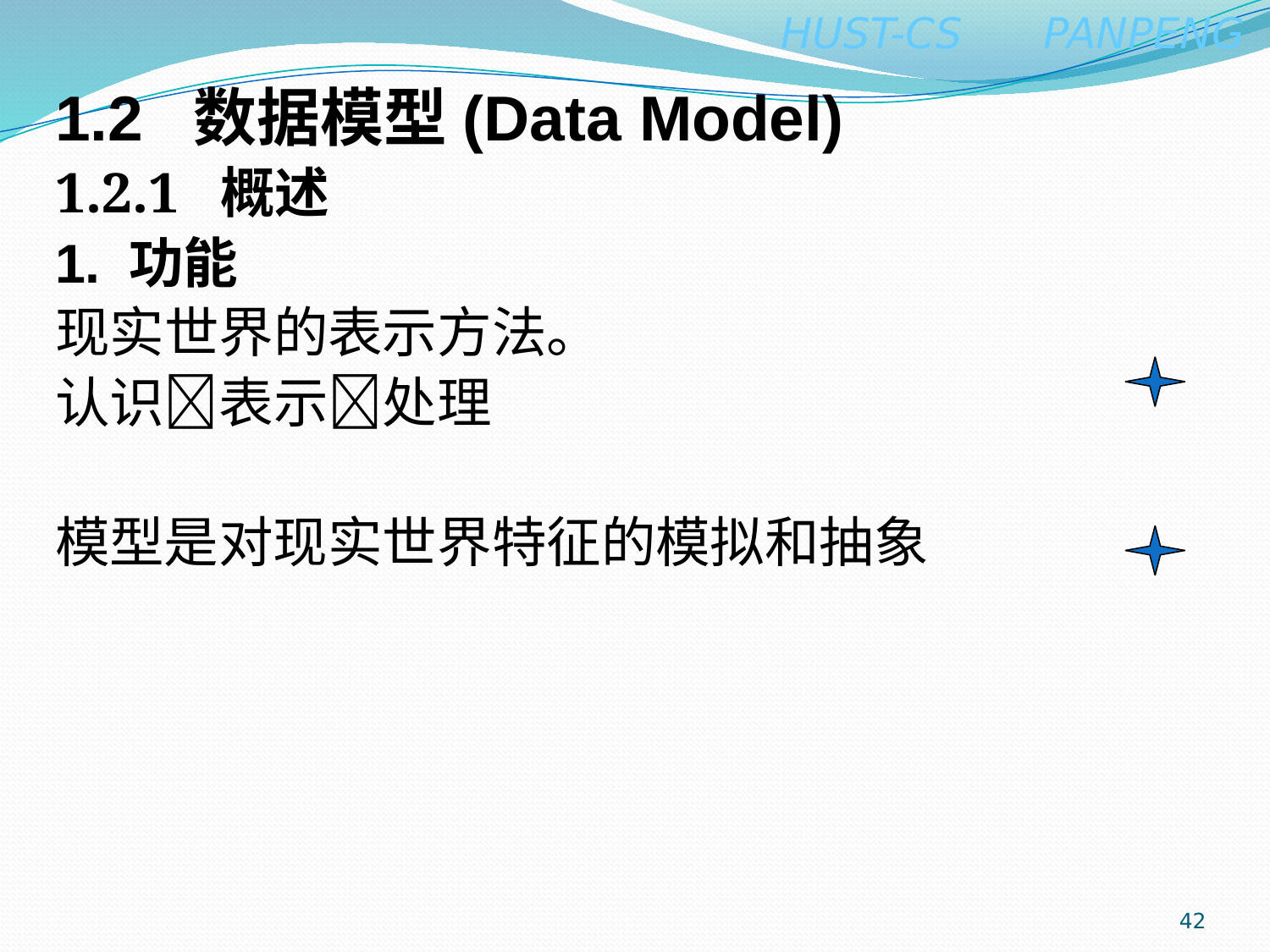

1.2  数据模型(Data Model)
1.2.1  概述
1. 功能
现实世界的表示方法。
认识→表示→处理

模型是对现实世界特征的模拟和抽象

42